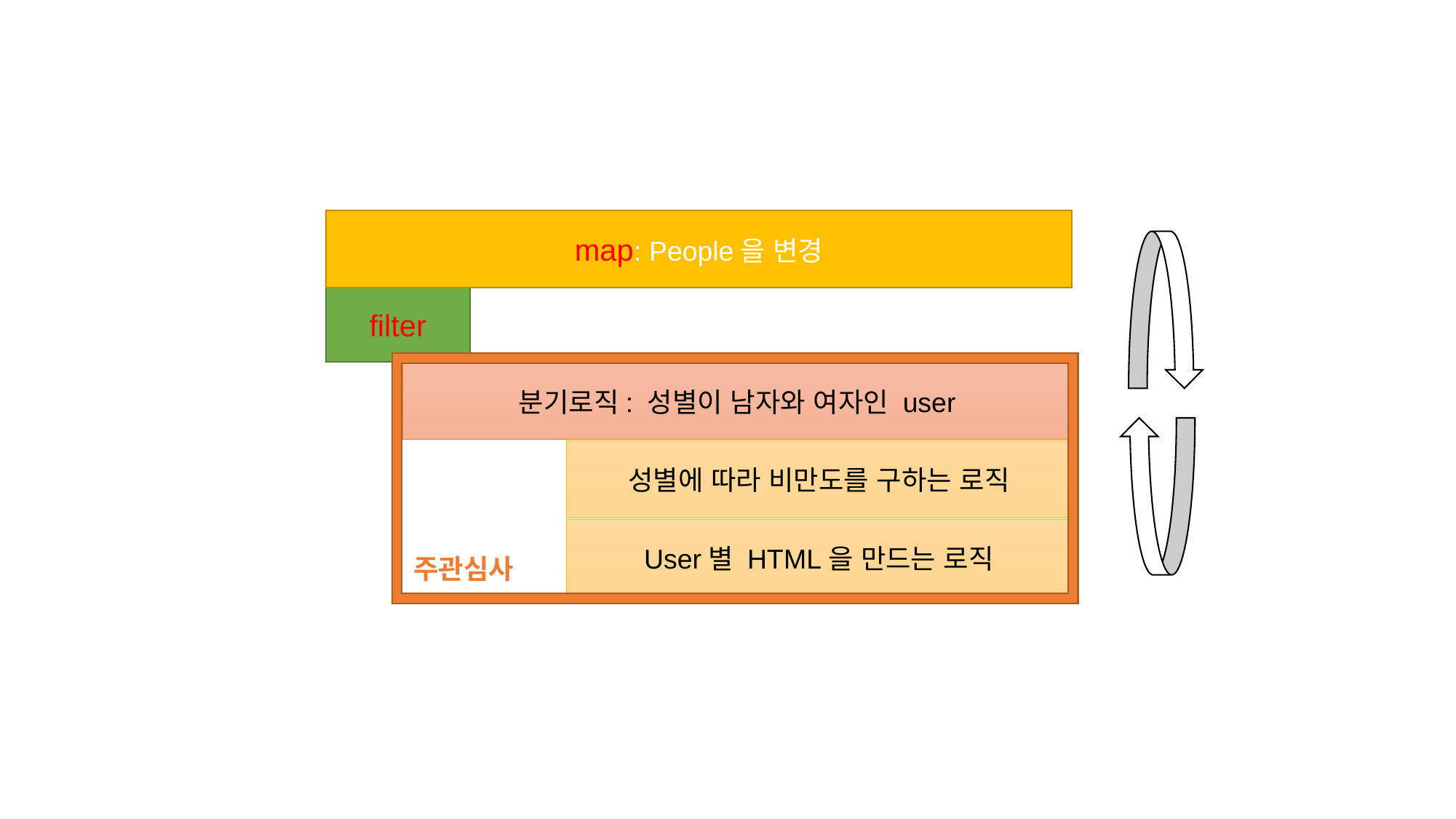

map: People을 변경

filter

분기로직: 성별이 남자와 여자인 user
성별에 따라 비만도를 구하는 로직
User별 HTML을 만드는 로직
주관심사